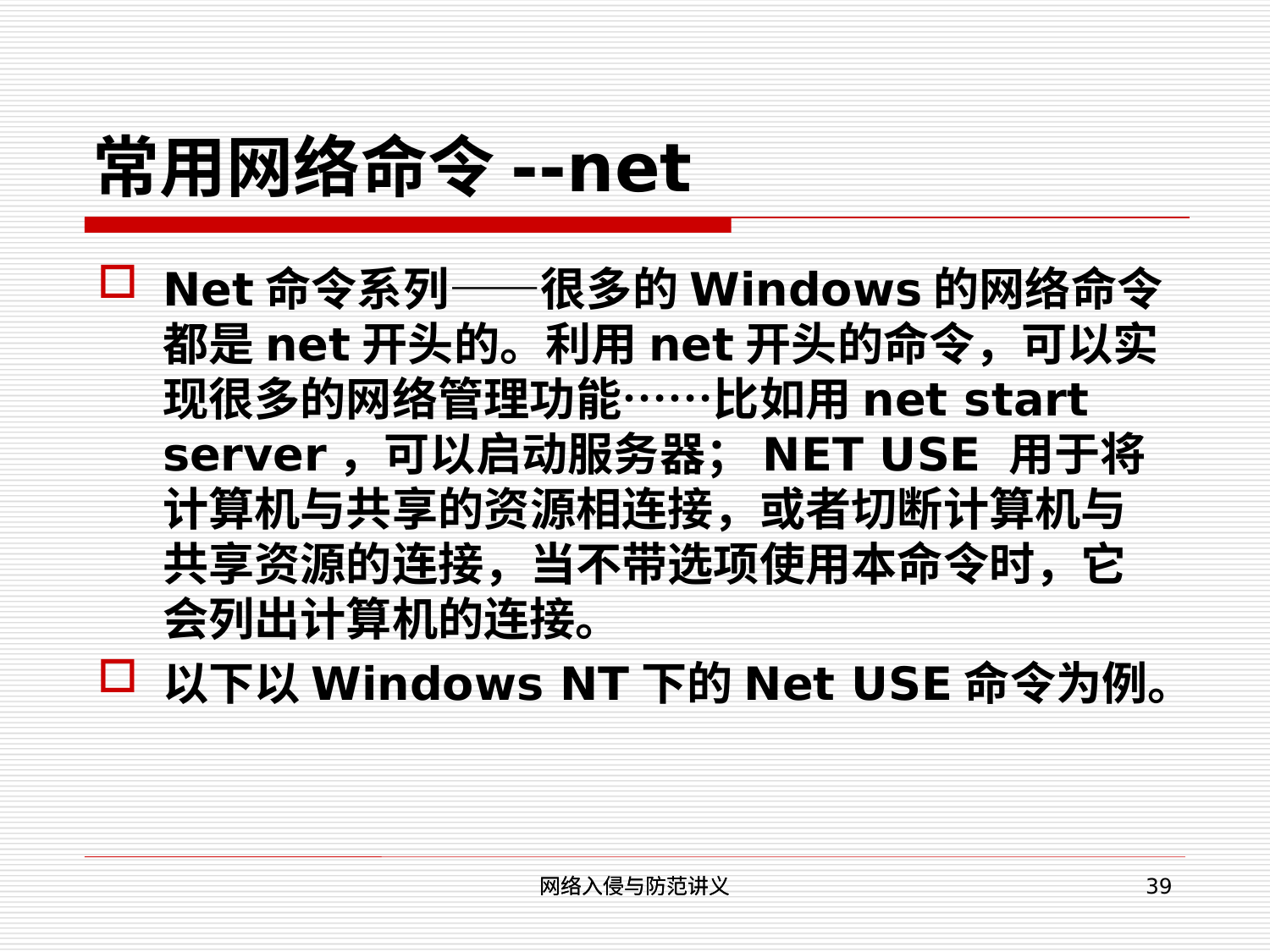

# 常用网络命令--net
Net命令系列——很多的Windows的网络命令都是net开头的。利用net开头的命令，可以实现很多的网络管理功能……比如用net start server，可以启动服务器；NET USE 用于将计算机与共享的资源相连接，或者切断计算机与共享资源的连接，当不带选项使用本命令时，它会列出计算机的连接。
以下以Windows NT下的Net USE命令为例。

网络入侵与防范讲义
网络入侵与防范讲义
39
39